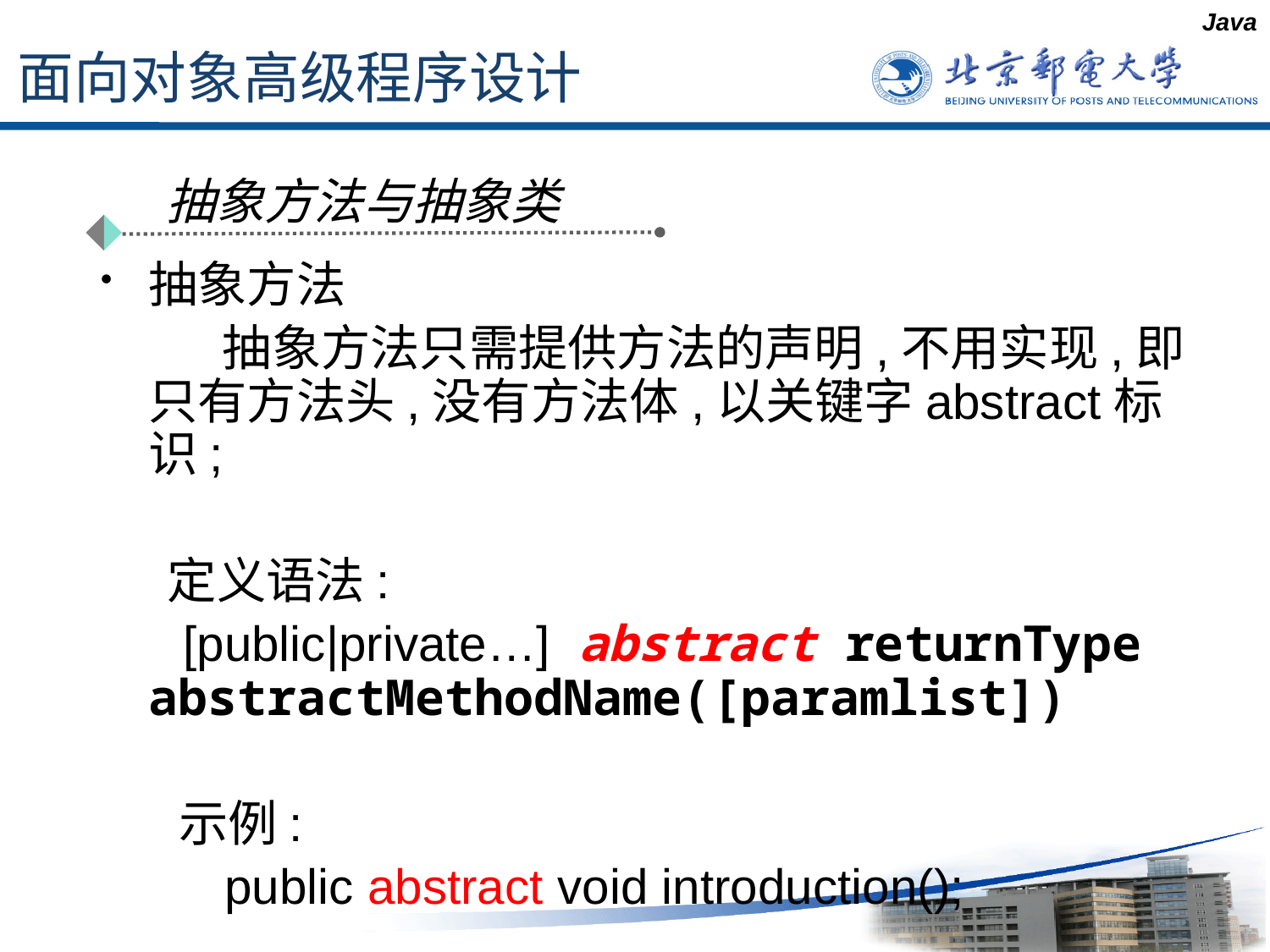

Java
# 面向对象高级程序设计

抽象方法与抽象类

抽象方法
          抽象方法只需提供方法的声明,不用实现,即只有方法头,没有方法体,以关键字abstract标识;

     定义语法:
      [public|private…]  abstract returnType abstractMethodName([paramlist])

      示例:
         public abstract void introduction();